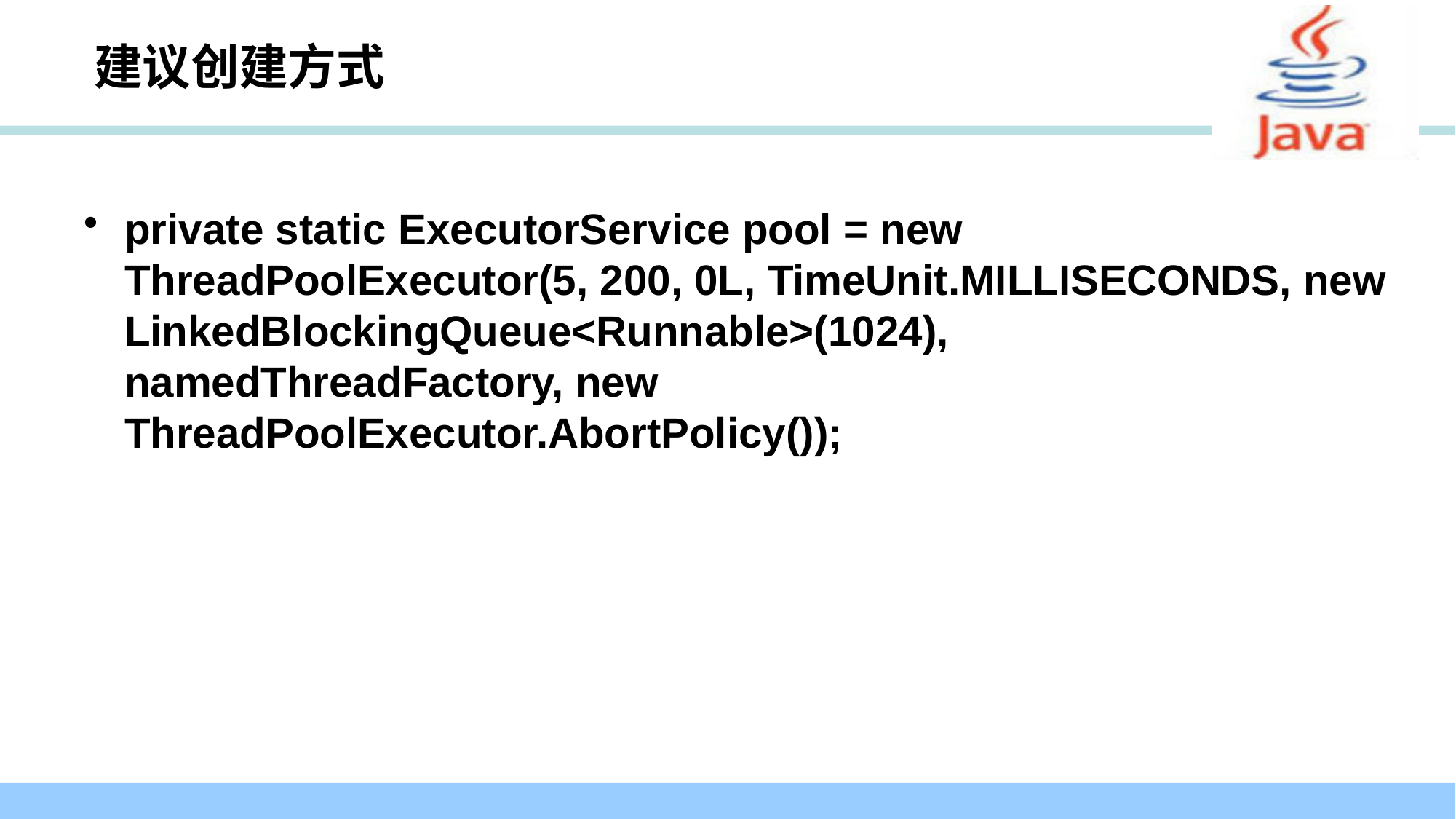

# 建议创建方式

private static ExecutorService pool = new ThreadPoolExecutor(5, 200, 0L, TimeUnit.MILLISECONDS, new LinkedBlockingQueue<Runnable>(1024), namedThreadFactory, new ThreadPoolExecutor.AbortPolicy());